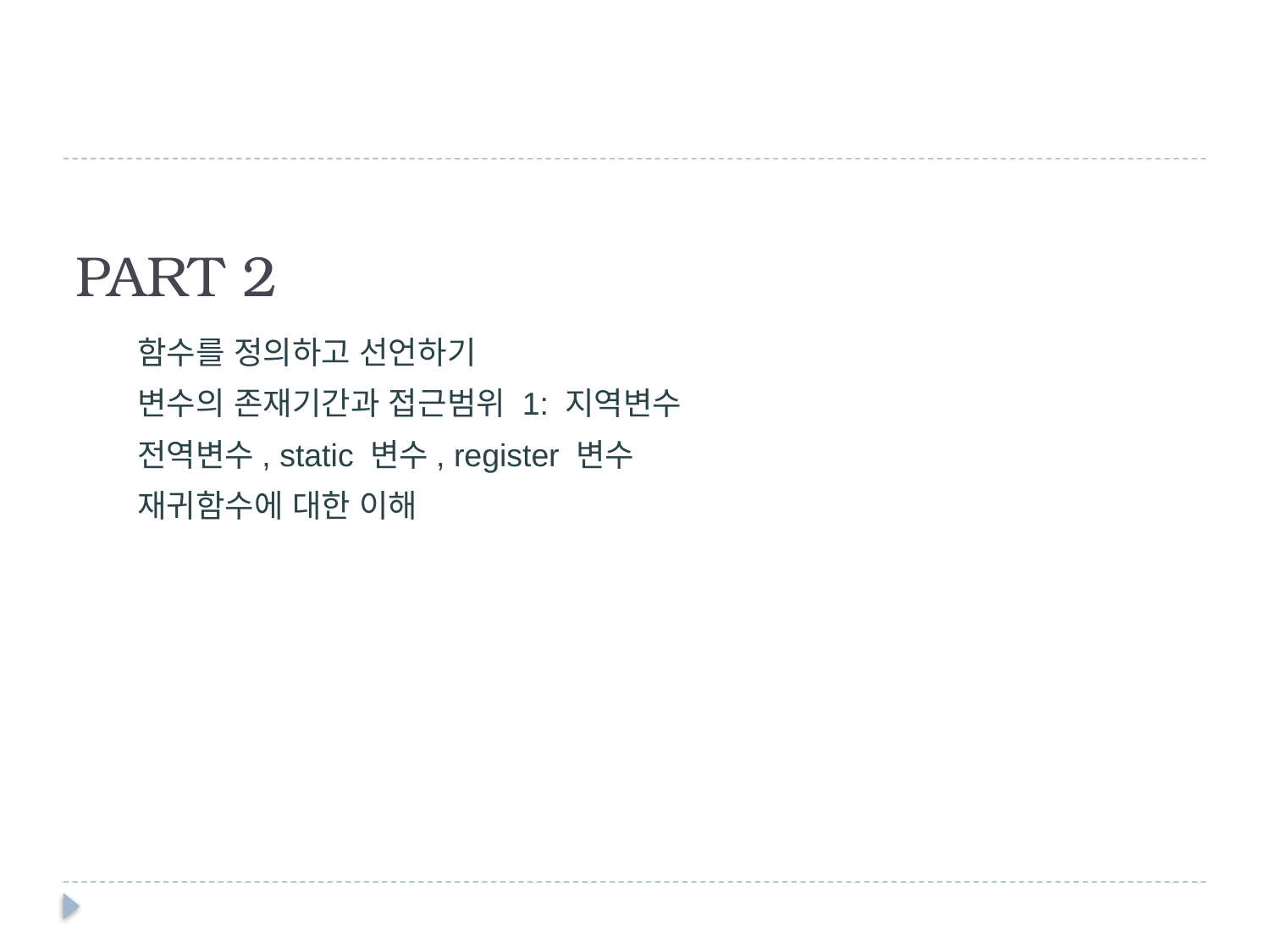

# PART 2
함수를 정의하고 선언하기
변수의 존재기간과 접근범위 1: 지역변수
전역변수, static 변수, register 변수
재귀함수에 대한 이해